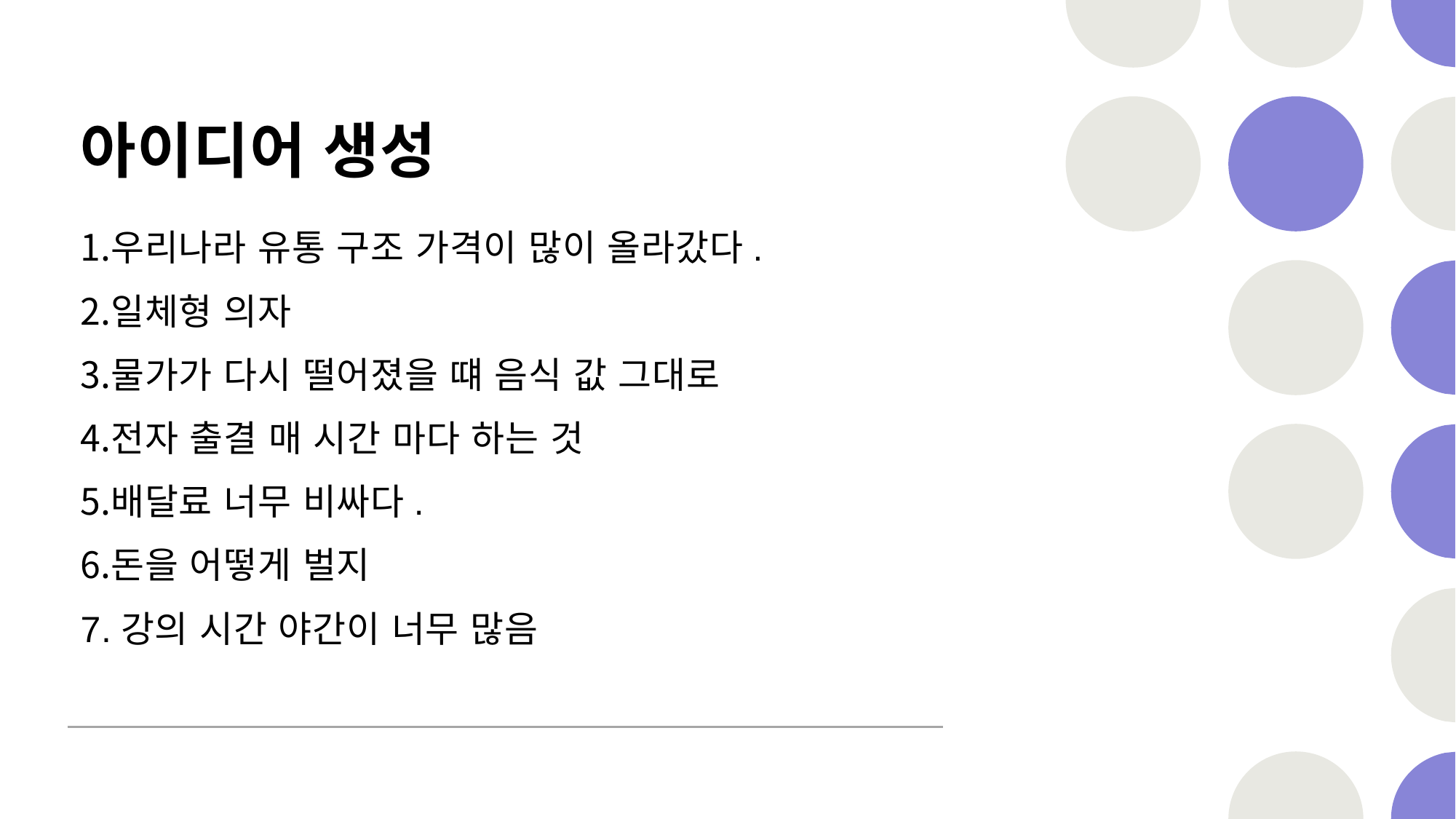

# 아이디어 생성
우리나라 유통 구조 가격이 많이 올라갔다.
일체형 의자
물가가 다시 떨어졌을 떄 음식 값 그대로
전자 출결 매 시간 마다 하는 것
배달료 너무 비싸다.
돈을 어떻게 벌지
7.강의 시간 야간이 너무 많음